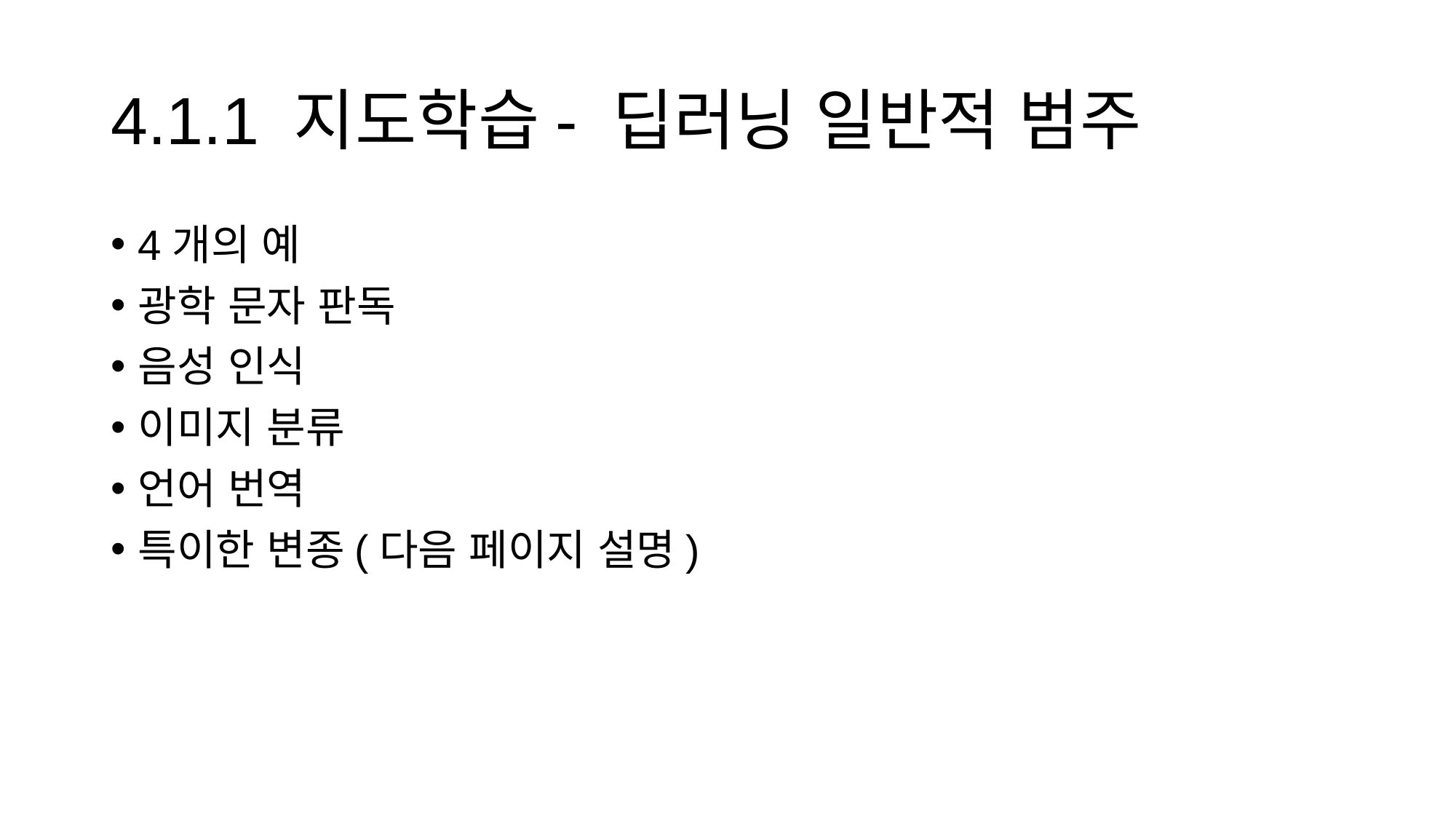

# 4.1.1 지도학습- 딥러닝 일반적 범주
4개의 예
광학 문자 판독
음성 인식
이미지 분류
언어 번역
특이한 변종(다음 페이지 설명)